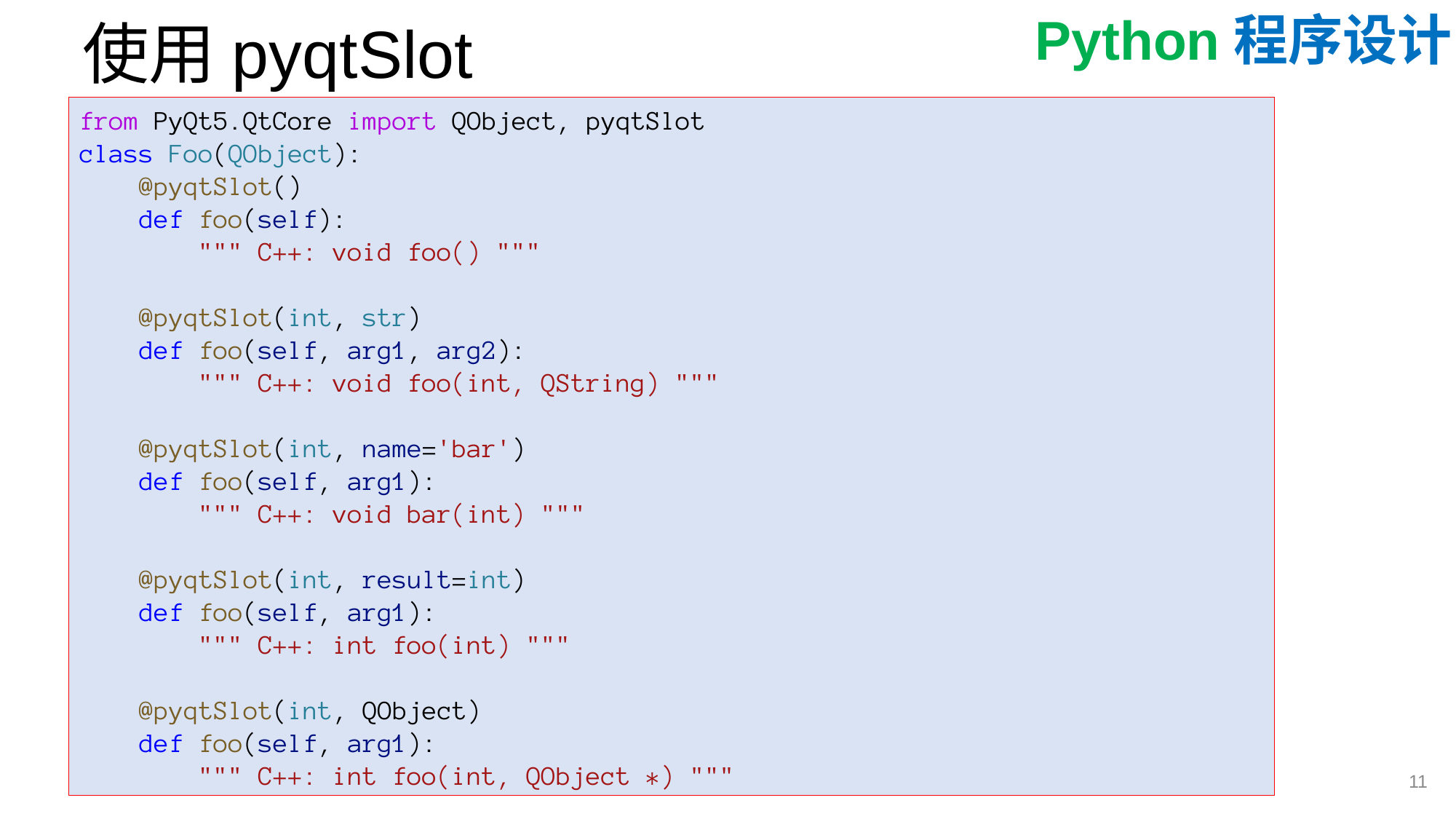

# 使用pyqtSlot
from PyQt5.QtCore import QObject, pyqtSlot
class Foo(QObject):
    @pyqtSlot()
    def foo(self):
        """ C++: void foo() """
    @pyqtSlot(int, str)
    def foo(self, arg1, arg2):
        """ C++: void foo(int, QString) """
    @pyqtSlot(int, name='bar')
    def foo(self, arg1):
        """ C++: void bar(int) """
    @pyqtSlot(int, result=int)
    def foo(self, arg1):
        """ C++: int foo(int) """
    @pyqtSlot(int, QObject)
    def foo(self, arg1):
        """ C++: int foo(int, QObject *) """
11